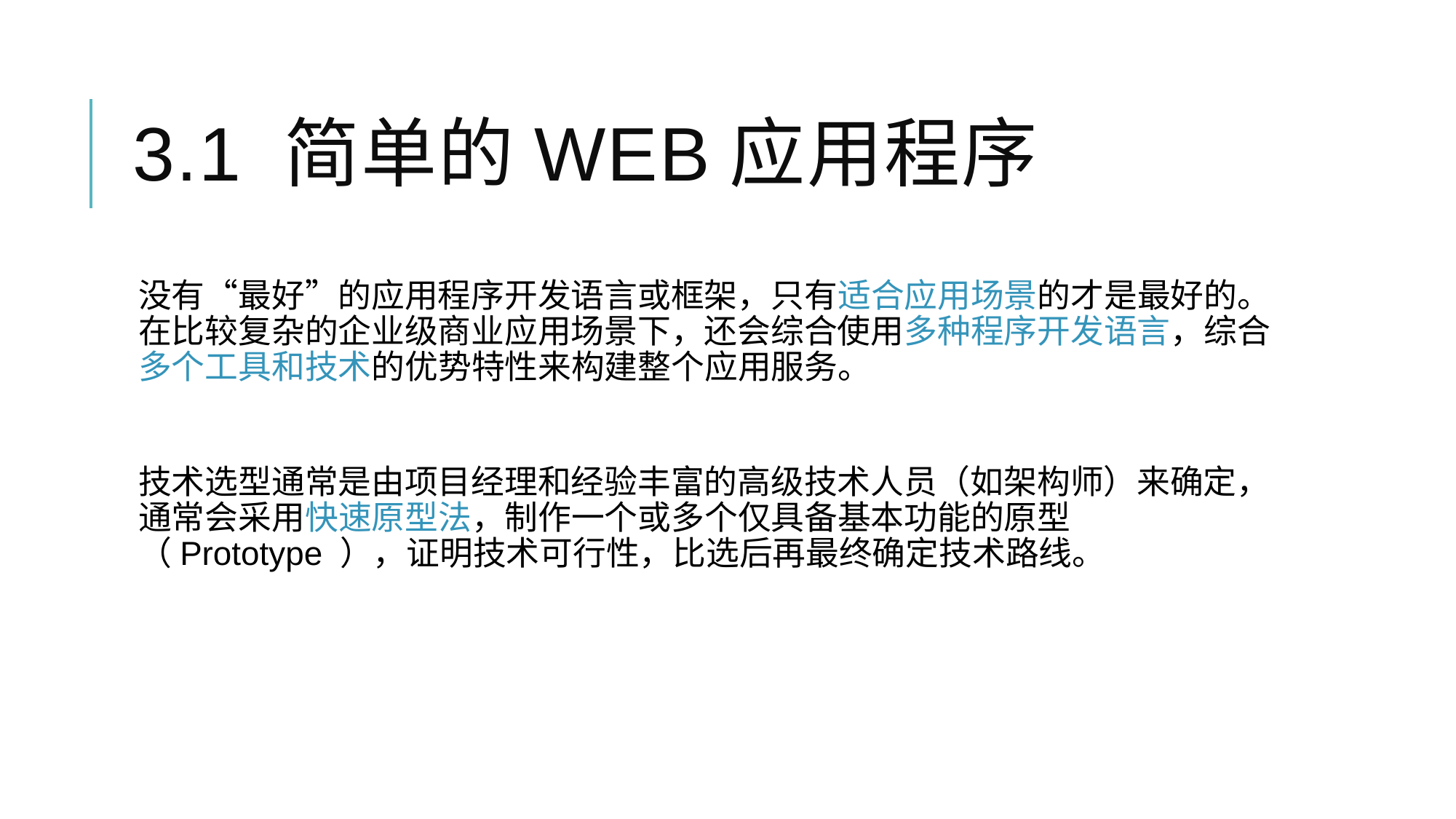

# 3.1 简单的Web应用程序
没有“最好”的应用程序开发语言或框架，只有适合应用场景的才是最好的。在比较复杂的企业级商业应用场景下，还会综合使用多种程序开发语言，综合多个工具和技术的优势特性来构建整个应用服务。

技术选型通常是由项目经理和经验丰富的高级技术人员（如架构师）来确定，通常会采用快速原型法，制作一个或多个仅具备基本功能的原型（Prototype ），证明技术可行性，比选后再最终确定技术路线。